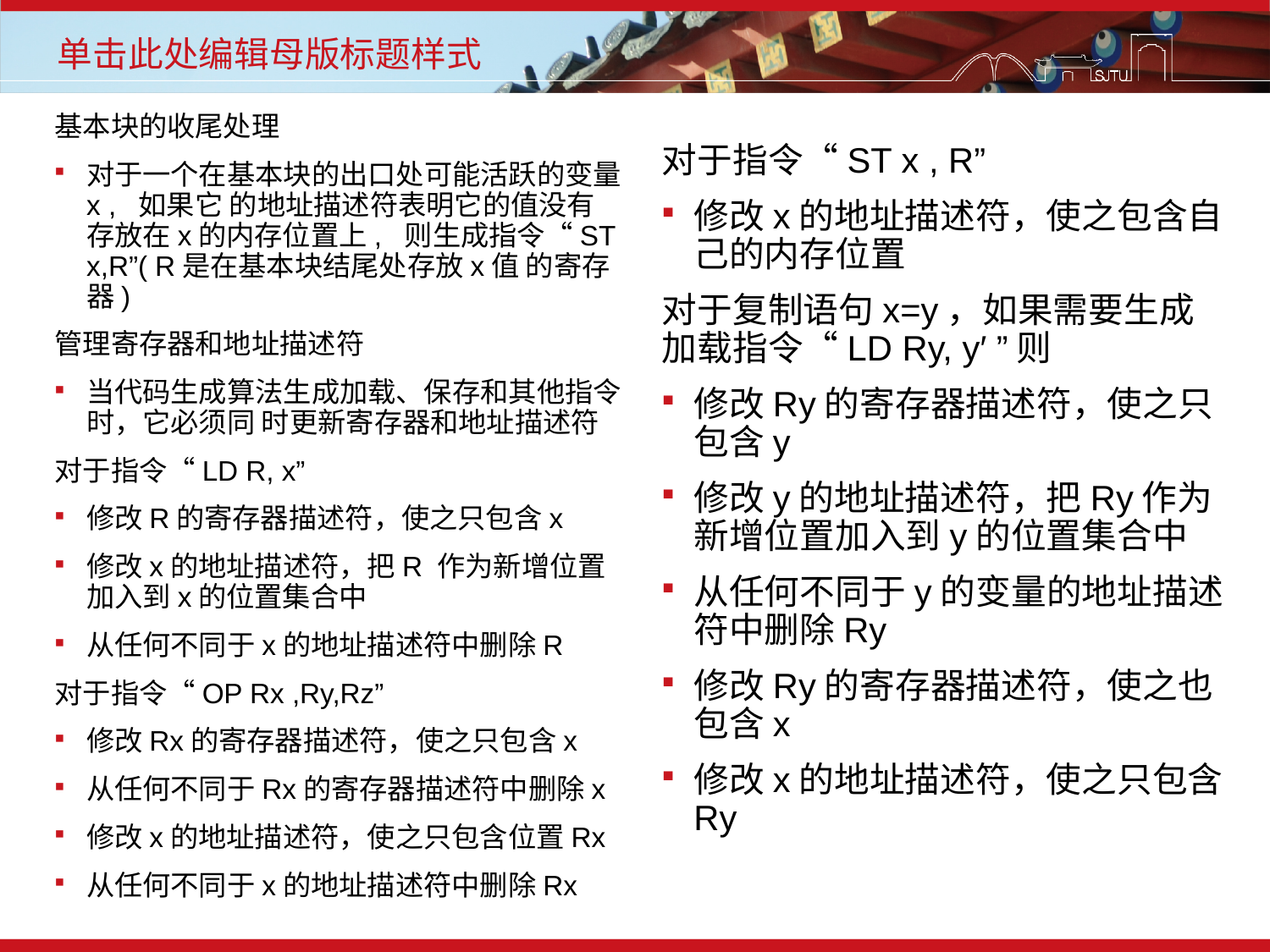

基本块的收尾处理
对于一个在基本块的出口处可能活跃的变量x ,  如果它 的地址描述符表明它的值没有存放在x的内存位置上,  则生成指令“ST x,R”( R是在基本块结尾处存放x值 的寄存器)
管理寄存器和地址描述符
当代码生成算法生成加载、保存和其他指令时，它必须同 时更新寄存器和地址描述符
对于指令“LD R, x”
修改R的寄存器描述符，使之只包含x
修改x的地址描述符，把R 作为新增位置加入到x的位置集合中
从任何不同于x的地址描述符中删除R
对于指令“OP Rx ,Ry,Rz”
修改Rx的寄存器描述符，使之只包含x
从任何不同于Rx的寄存器描述符中删除x
修改x的地址描述符，使之只包含位置Rx
从任何不同于x的地址描述符中删除Rx
对于指令“ST x , R”
修改x的地址描述符，使之包含自己的内存位置
对于复制语句x=y，如果需要生成加载指令“LD Ry, y′ ”则
修改Ry的寄存器描述符，使之只包含y
修改y的地址描述符，把Ry作为新增位置加入到y的位置集合中
从任何不同于y的变量的地址描述符中删除Ry
修改Ry的寄存器描述符，使之也包含x
修改x的地址描述符，使之只包含Ry